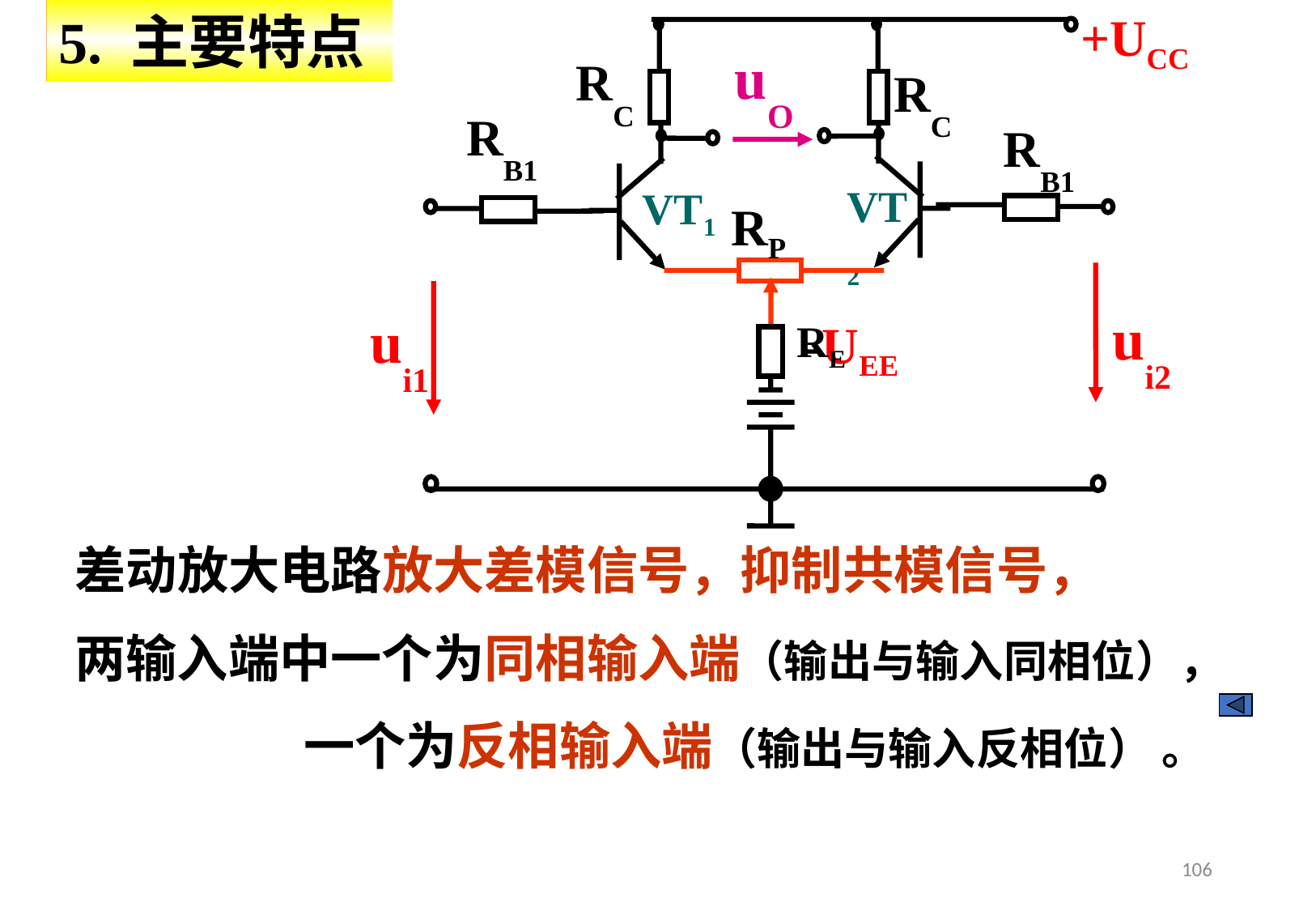

+UCC

uO

RC
RC

RB1
RB1

VT2
VT1
RP

ui2
ui1
-UEE
RE

5. 主要特点
差动放大电路放大差模信号，抑制共模信号，
两输入端中一个为同相输入端（输出与输入同相位），
                      一个为反相输入端（输出与输入反相位） 。

106